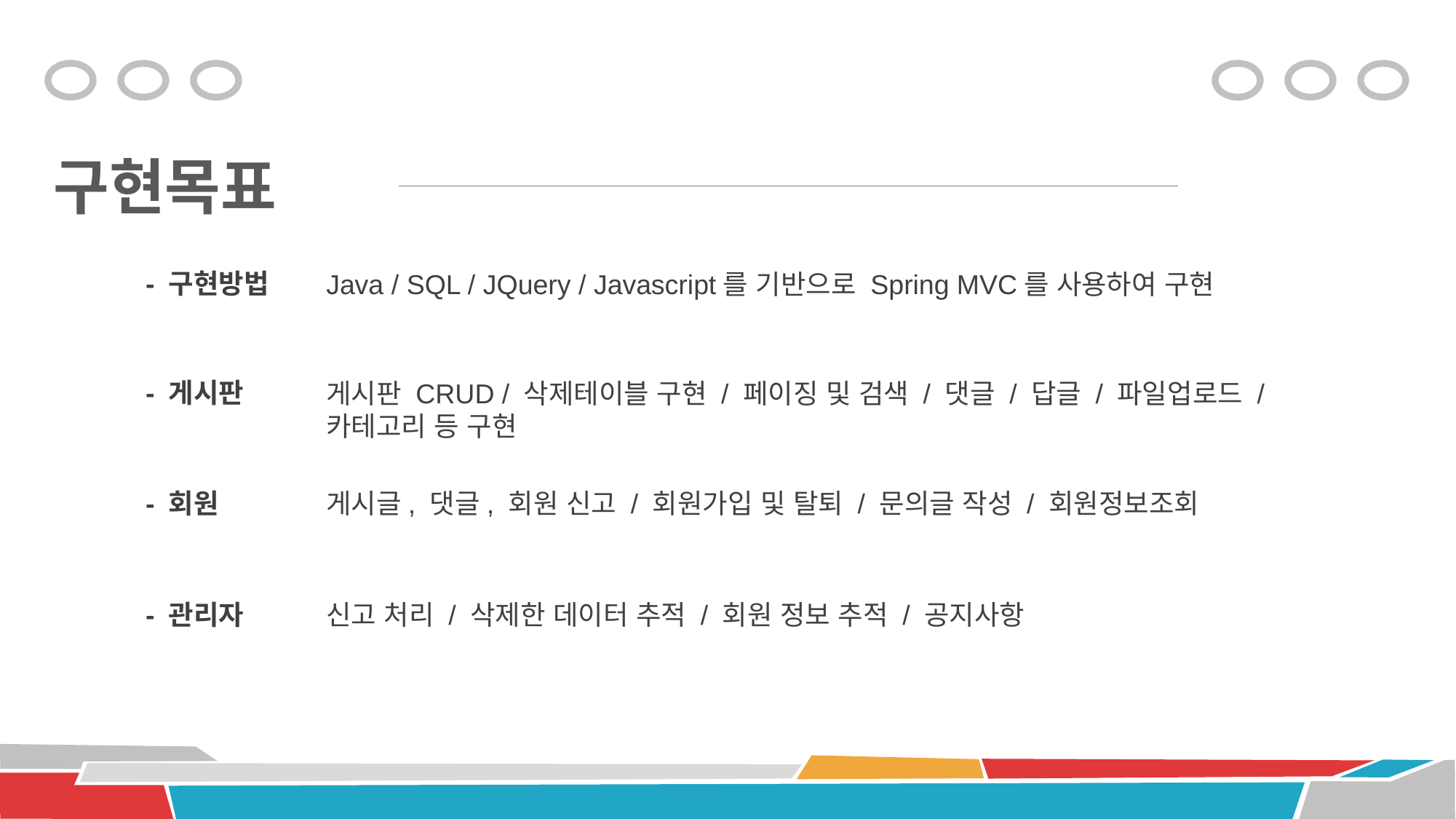

구현목표
- 구현방법
Java / SQL / JQuery / Javascript를 기반으로 Spring MVC를 사용하여 구현
- 게시판
게시판 CRUD / 삭제테이블 구현 / 페이징 및 검색 / 댓글 / 답글 / 파일업로드 / 카테고리 등 구현
- 회원
게시글, 댓글, 회원 신고 / 회원가입 및 탈퇴 / 문의글 작성 / 회원정보조회
- 관리자
신고 처리 / 삭제한 데이터 추적 / 회원 정보 추적 / 공지사항